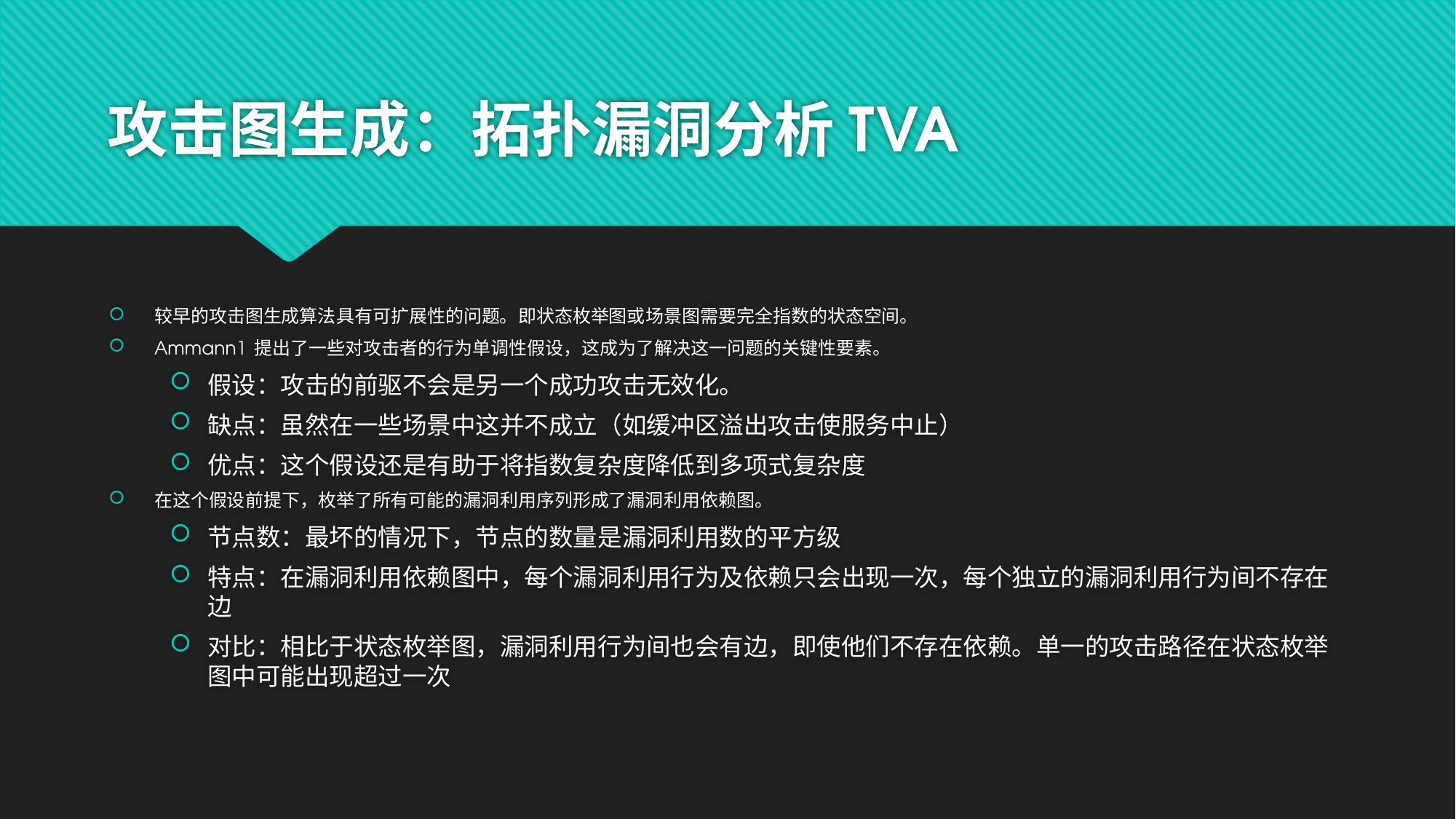

# 攻击图生成：拓扑漏洞分析TVA

较早的攻击图生成算法具有可扩展性的问题。即状态枚举图或场景图需要完全指数的状态空间。
Ammann1 提出了一些对攻击者的行为单调性假设，这成为了解决这一问题的关键性要素。
假设：攻击的前驱不会是另一个成功攻击无效化。
缺点：虽然在一些场景中这并不成立（如缓冲区溢出攻击使服务中止）
优点：这个假设还是有助于将指数复杂度降低到多项式复杂度
在这个假设前提下，枚举了所有可能的漏洞利用序列形成了漏洞利用依赖图。
节点数：最坏的情况下，节点的数量是漏洞利用数的平方级
特点：在漏洞利用依赖图中，每个漏洞利用行为及依赖只会出现一次，每个独立的漏洞利用行为间不存在边
对比：相比于状态枚举图，漏洞利用行为间也会有边，即使他们不存在依赖。单一的攻击路径在状态枚举图中可能出现超过一次